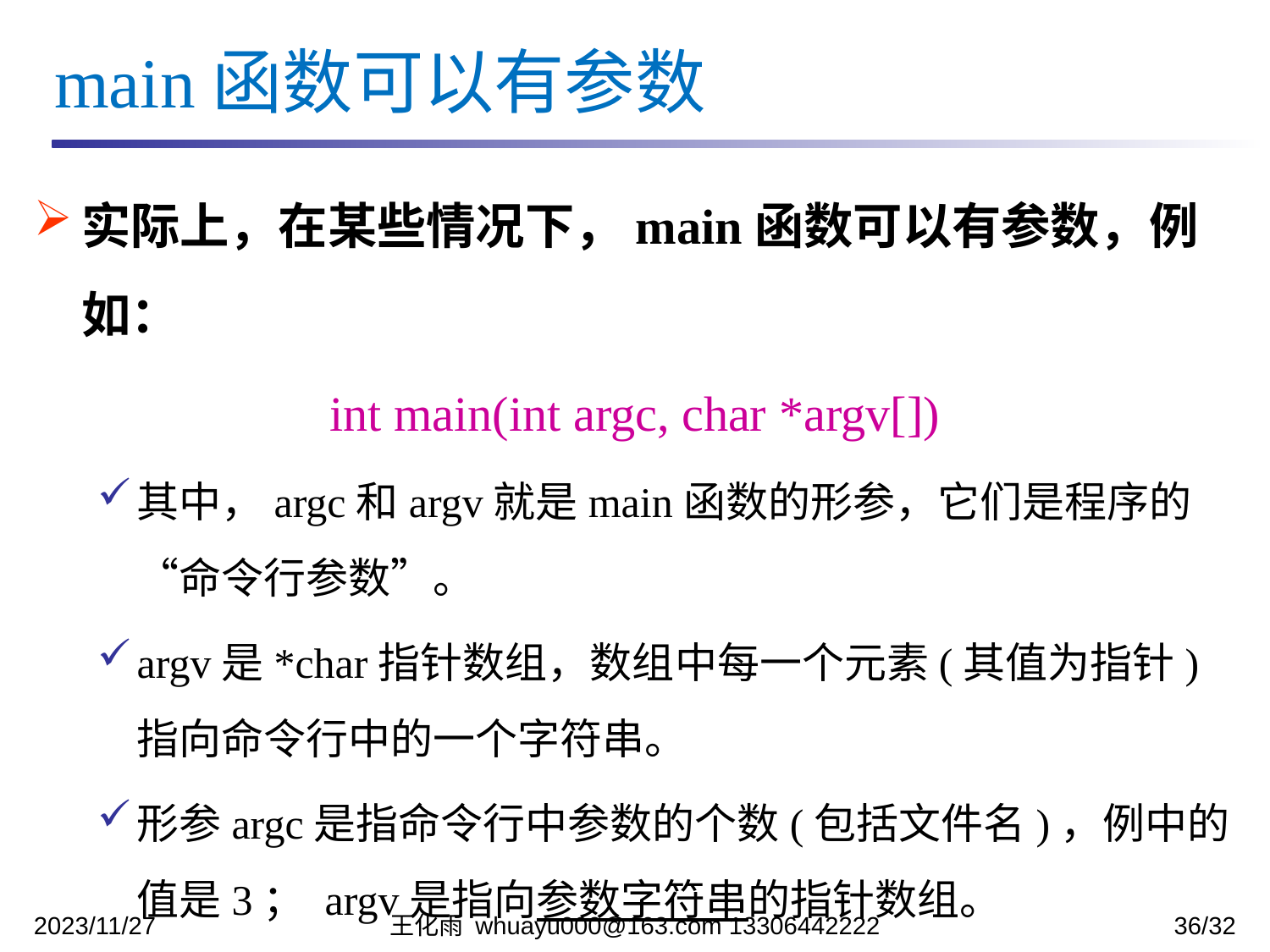

main函数可以有参数
实际上，在某些情况下，main函数可以有参数，例如：
int main(int argc, char *argv[])
其中，argc和argv就是main函数的形参，它们是程序的“命令行参数”。
argv是*char指针数组，数组中每一个元素(其值为指针)指向命令行中的一个字符串。
形参argc是指命令行中参数的个数(包括文件名)，例中的值是3； argv是指向参数字符串的指针数组。
2023/11/27
王化雨 whuayu000@163.com 13306442222
36/32